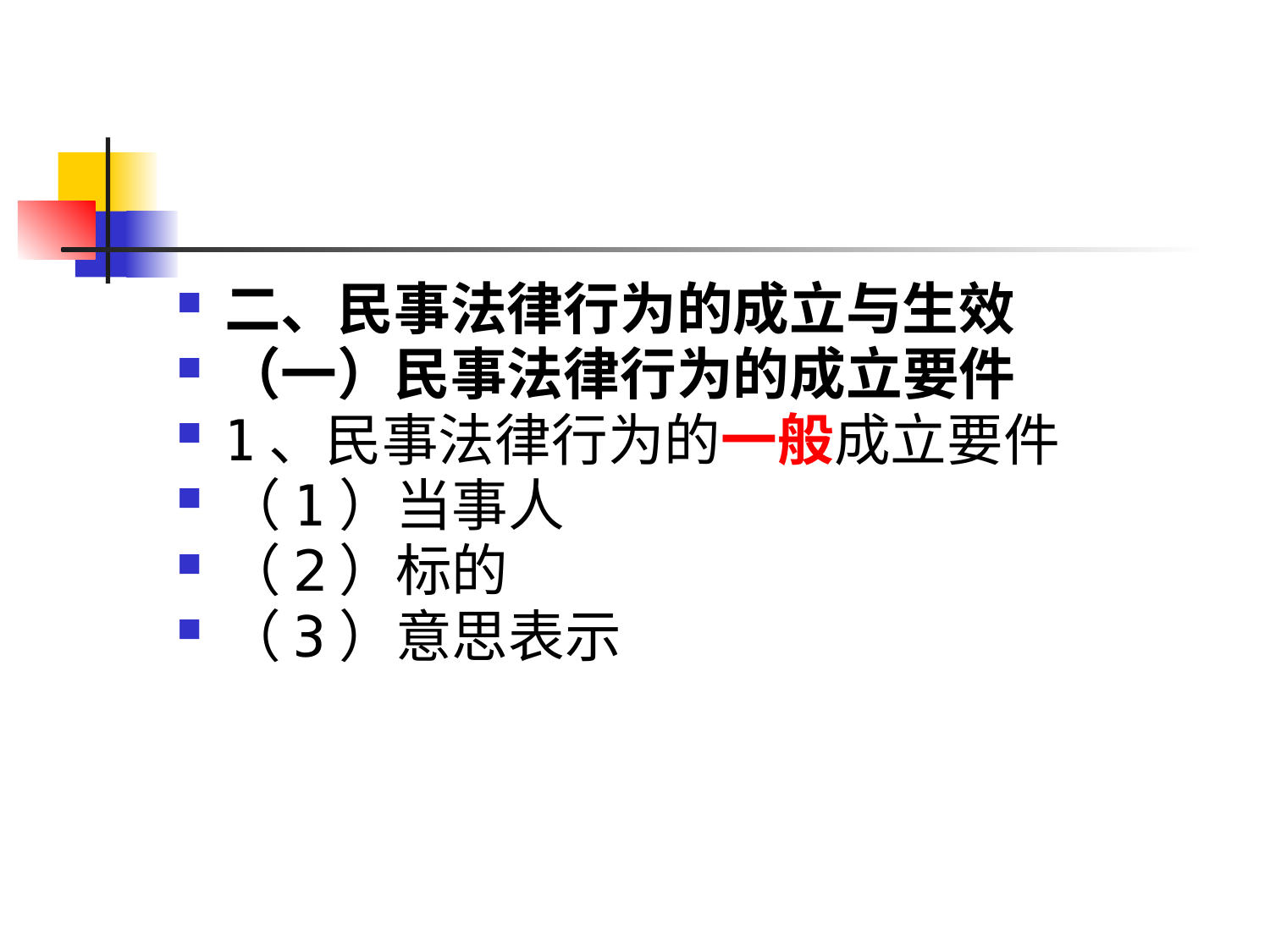

#
二、民事法律行为的成立与生效
（一）民事法律行为的成立要件
1、民事法律行为的一般成立要件
（1）当事人
（2）标的
（3）意思表示